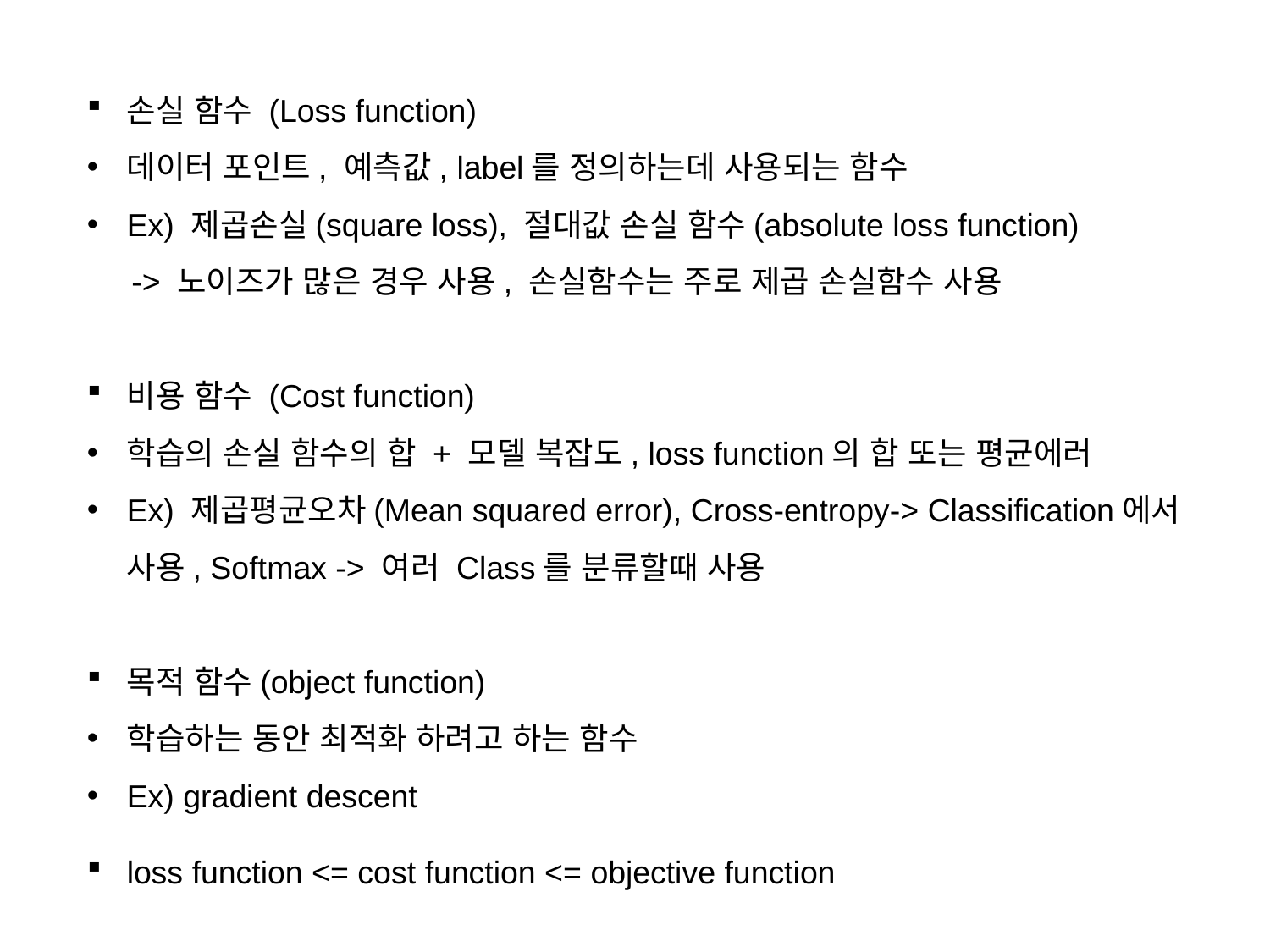

손실 함수 (Loss function)
데이터 포인트, 예측값, label를 정의하는데 사용되는 함수
Ex) 제곱손실(square loss), 절대값 손실 함수(absolute loss function)
     -> 노이즈가 많은 경우 사용, 손실함수는 주로 제곱 손실함수 사용

비용 함수 (Cost function)
학습의 손실 함수의 합 + 모델 복잡도, loss function의 합 또는 평균에러
Ex) 제곱평균오차(Mean squared error), Cross-entropy-> Classification에서 사용, Softmax -> 여러 Class를 분류할때 사용

목적 함수(object function)
학습하는 동안 최적화 하려고 하는 함수
Ex) gradient descent

loss function <= cost function <= objective function